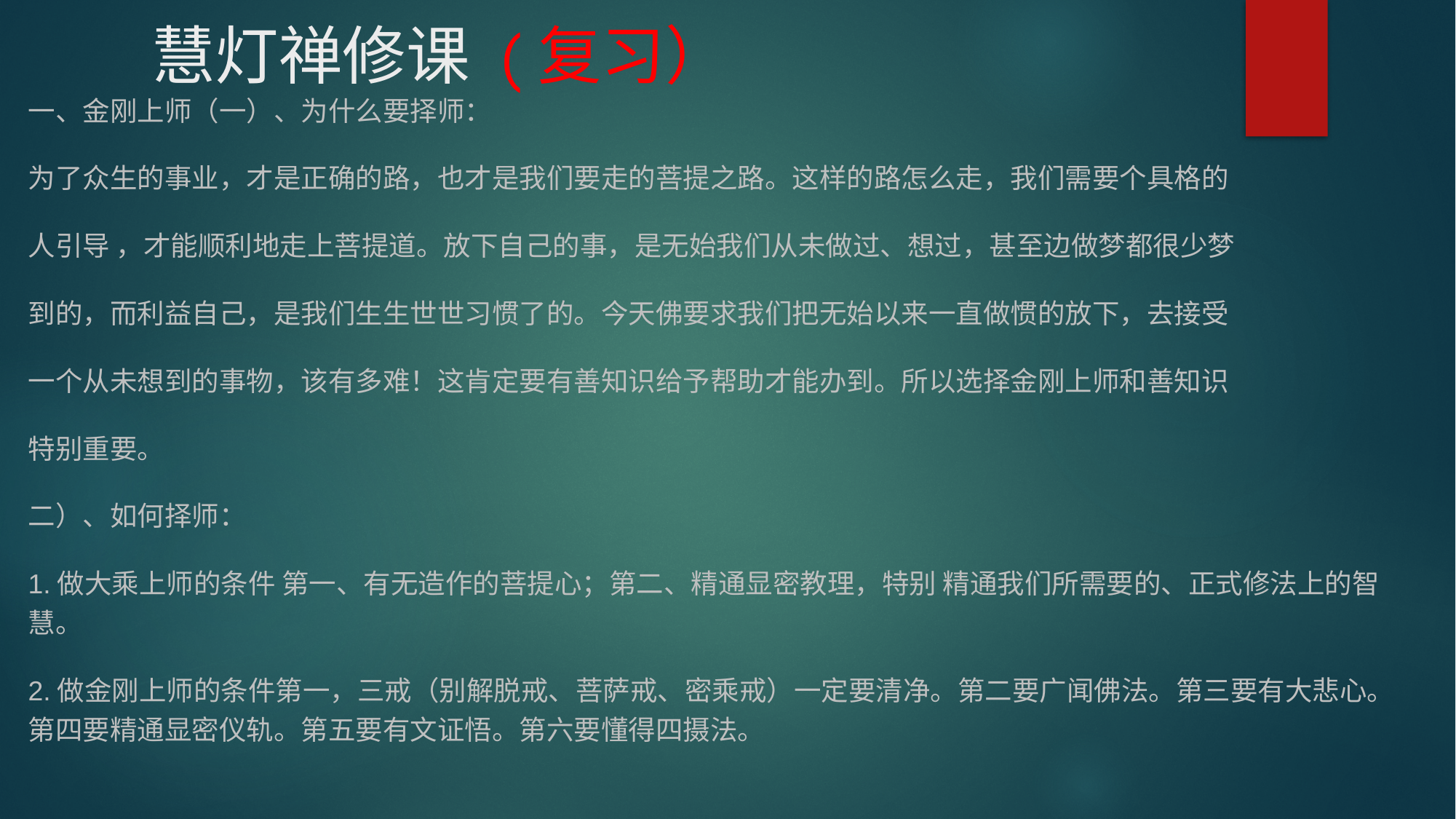

慧灯禅修课 (复习）
一、金刚上师（一）、为什么要择师：
为了众生的事业，才是正确的路，也才是我们要走的菩提之路。这样的路怎么走，我们需要个具格的
人引导 ，才能顺利地走上菩提道。放下自己的事，是无始我们从未做过、想过，甚至边做梦都很少梦
到的，而利益自己，是我们生生世世习惯了的。今天佛要求我们把无始以来一直做惯的放下，去接受
一个从未想到的事物，该有多难！这肯定要有善知识给予帮助才能办到。所以选择金刚上师和善知识
特别重要。
二）、如何择师：
1.做大乘上师的条件 第一、有无造作的菩提心；第二、精通显密教理，特别 精通我们所需要的、正式修法上的智慧。
2.做金刚上师的条件第一，三戒（别解脱戒、菩萨戒、密乘戒）一定要清净。第二要广闻佛法。第三要有大悲心。第四要精通显密仪轨。第五要有文证悟。第六要懂得四摄法。